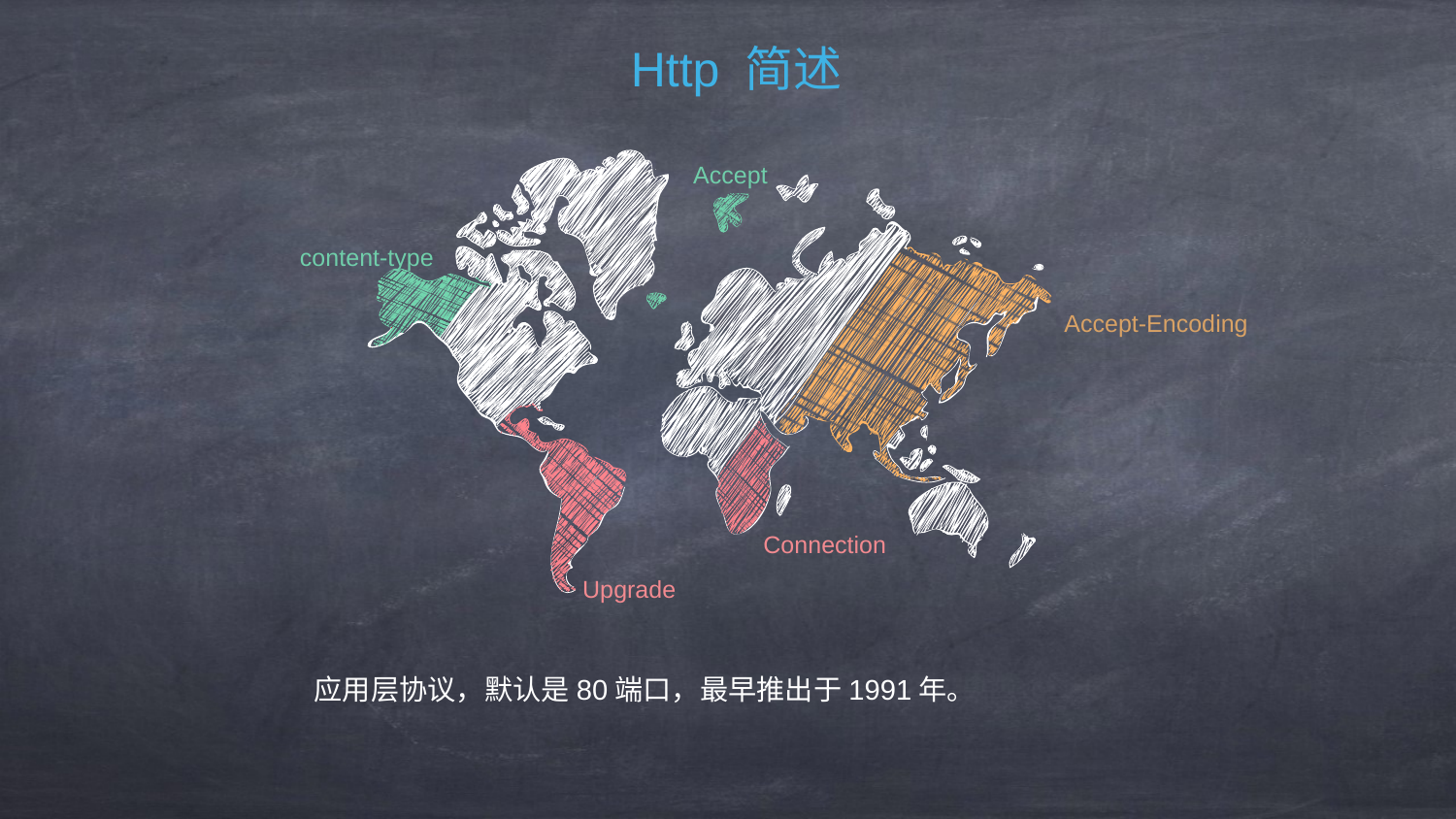

Http 简述

Accept
content-type
Accept-Encoding
Connection
Upgrade
应用层协议，默认是80端口，最早推出于1991年。